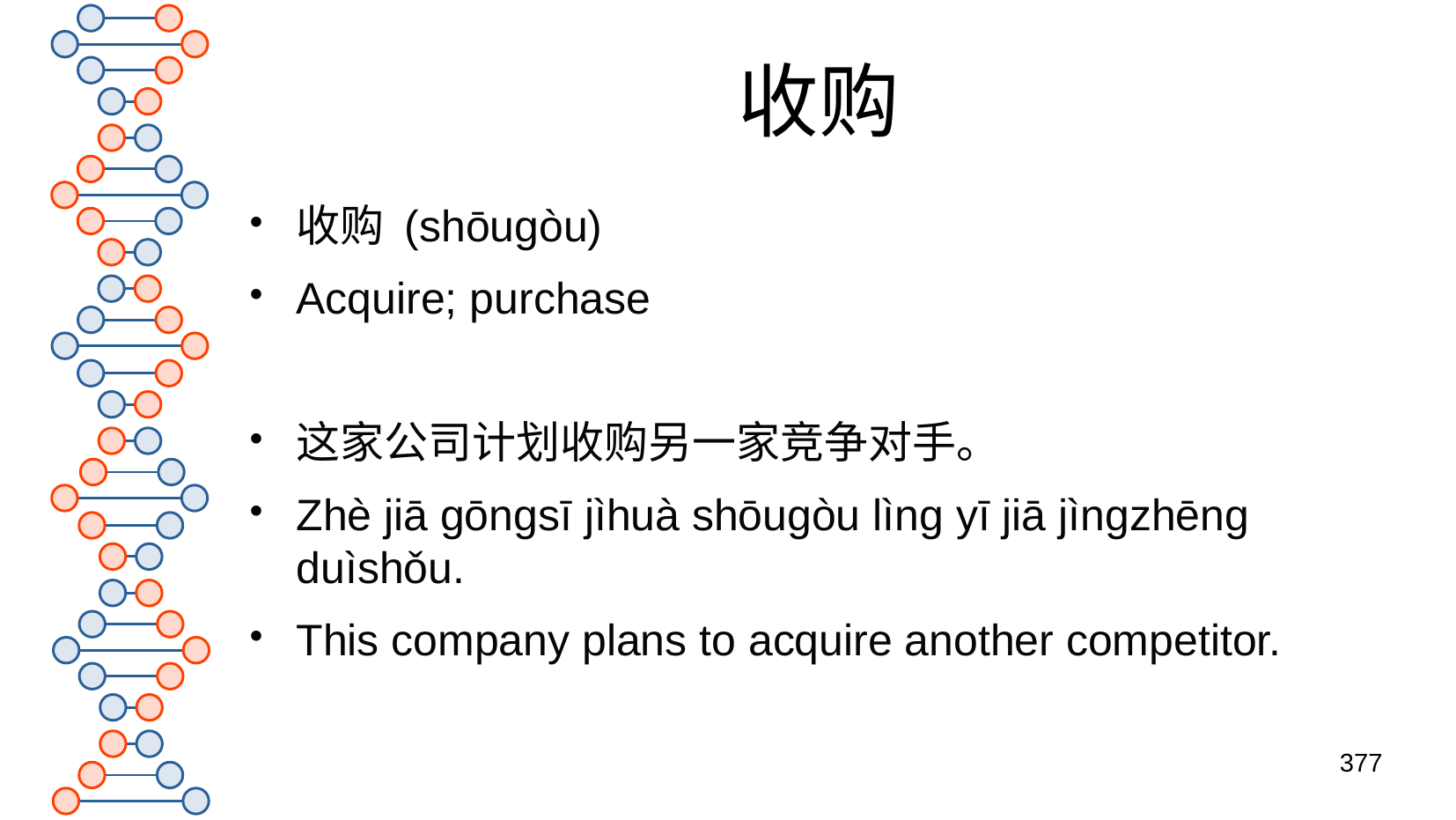

# 收购
收购 (shōugòu)
Acquire; purchase

这家公司计划收购另一家竞争对手。
Zhè jiā gōngsī jìhuà shōugòu lìng yī jiā jìngzhēng duìshǒu.
This company plans to acquire another competitor.

377